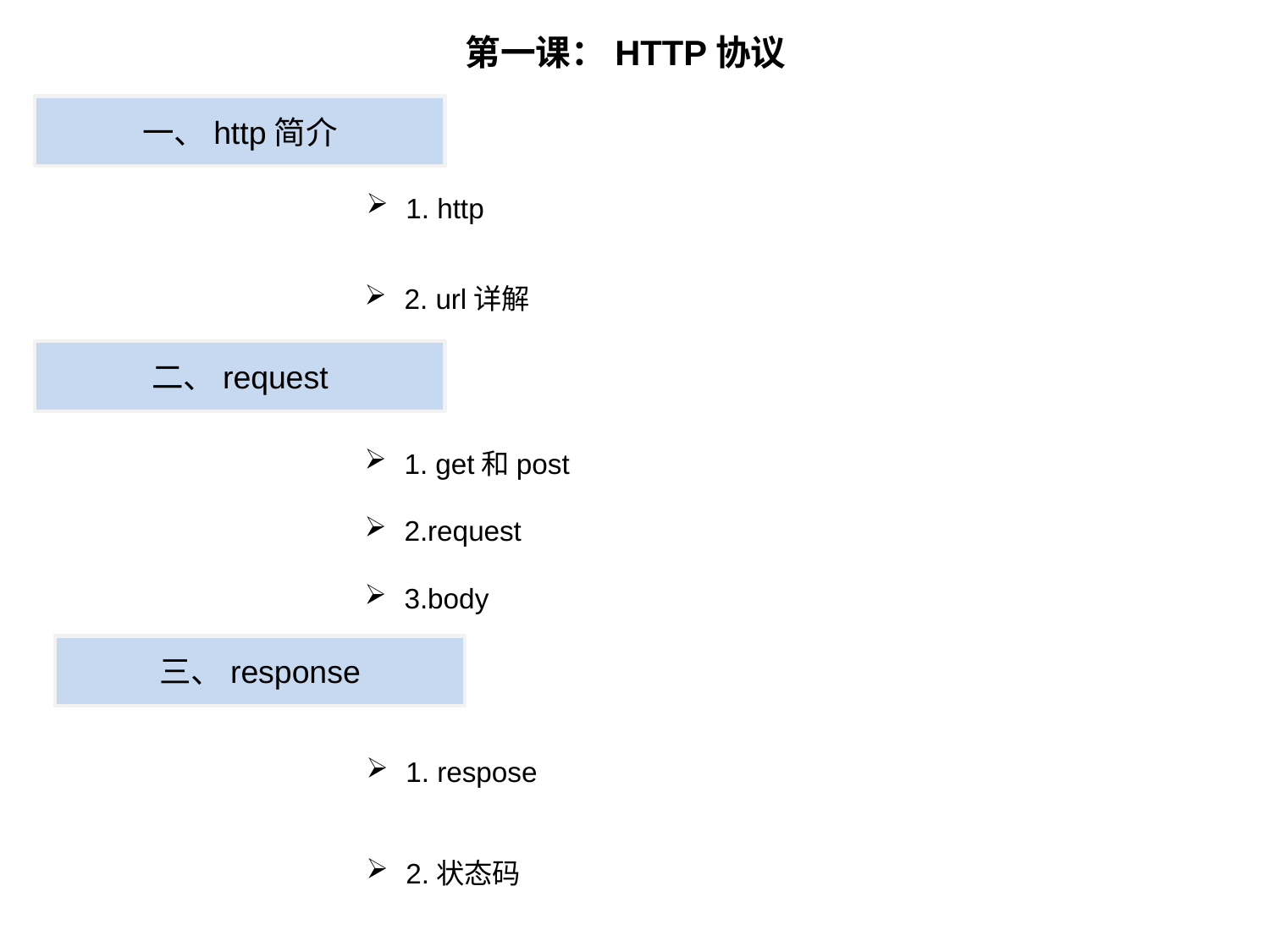

# 第一课：HTTP协议
一、http简介
1. http
2. url详解
二、request
1. get和post

2.request

3.body
三、response
1. respose

2.状态码